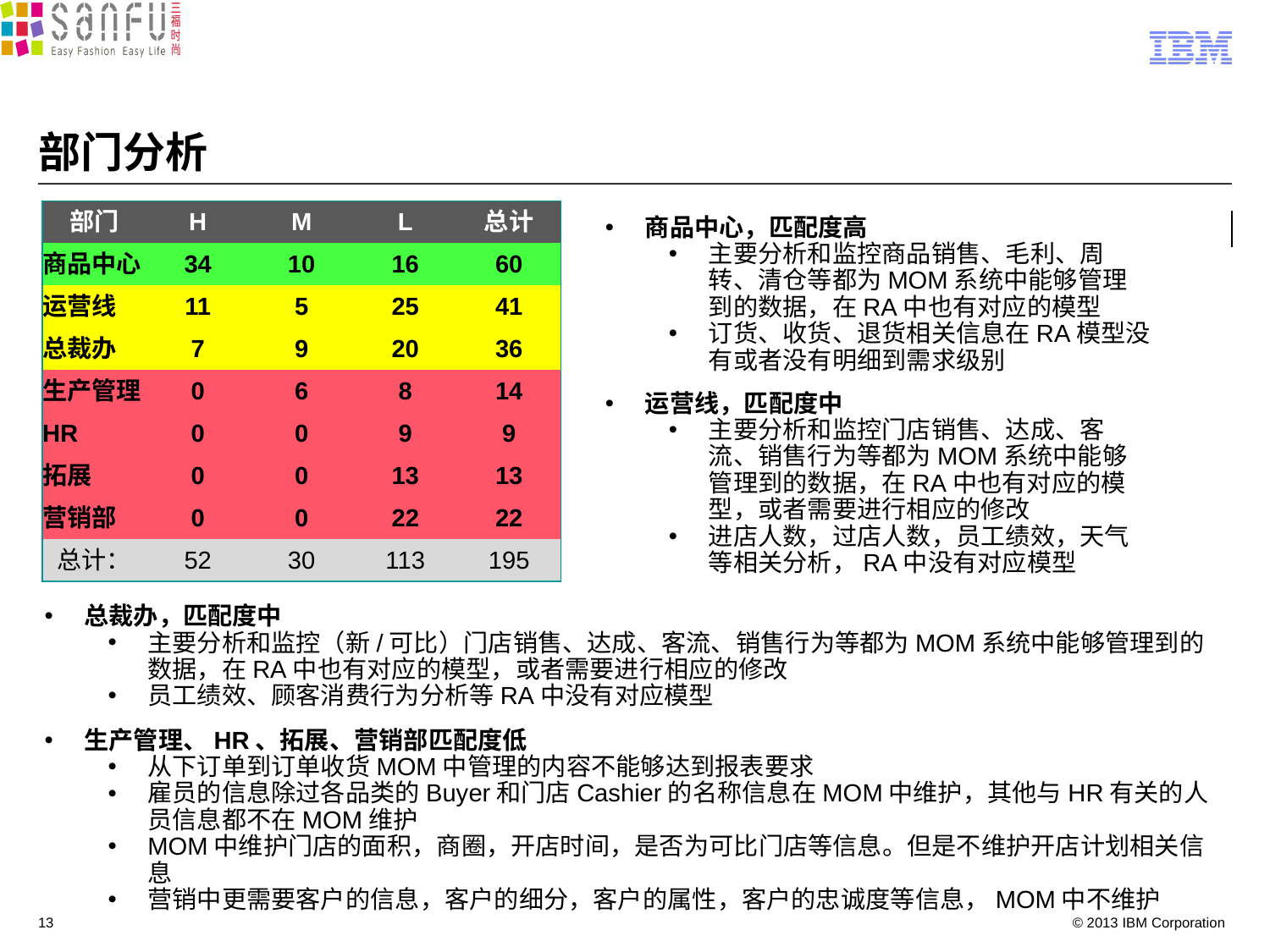

# 部门分析
| 部门 | H | M | L | 总计 |
| --- | --- | --- | --- | --- |
| 商品中心 | 34 | 10 | 16 | 60 |
| 运营线 | 11 | 5 | 25 | 41 |
| 总裁办 | 7 | 9 | 20 | 36 |
| 生产管理 | 0 | 6 | 8 | 14 |
| HR | 0 | 0 | 9 | 9 |
| 拓展 | 0 | 0 | 13 | 13 |
| 营销部 | 0 | 0 | 22 | 22 |
| 总计： | 52 | 30 | 113 | 195 |
商品中心，匹配度高
主要分析和监控商品销售、毛利、周转、清仓等都为MOM系统中能够管理到的数据，在RA中也有对应的模型
订货、收货、退货相关信息在RA模型没有或者没有明细到需求级别
运营线，匹配度中
主要分析和监控门店销售、达成、客流、销售行为等都为MOM系统中能够管理到的数据，在RA中也有对应的模型，或者需要进行相应的修改
进店人数，过店人数，员工绩效，天气等相关分析，RA中没有对应模型
总裁办，匹配度中
主要分析和监控（新/可比）门店销售、达成、客流、销售行为等都为MOM系统中能够管理到的数据，在RA中也有对应的模型，或者需要进行相应的修改
员工绩效、顾客消费行为分析等RA中没有对应模型
生产管理、HR、拓展、营销部匹配度低
从下订单到订单收货MOM中管理的内容不能够达到报表要求
雇员的信息除过各品类的Buyer和门店Cashier的名称信息在MOM中维护，其他与HR有关的人员信息都不在MOM维护
MOM中维护门店的面积，商圈，开店时间，是否为可比门店等信息。但是不维护开店计划相关信息
营销中更需要客户的信息，客户的细分，客户的属性，客户的忠诚度等信息，MOM中不维护
13